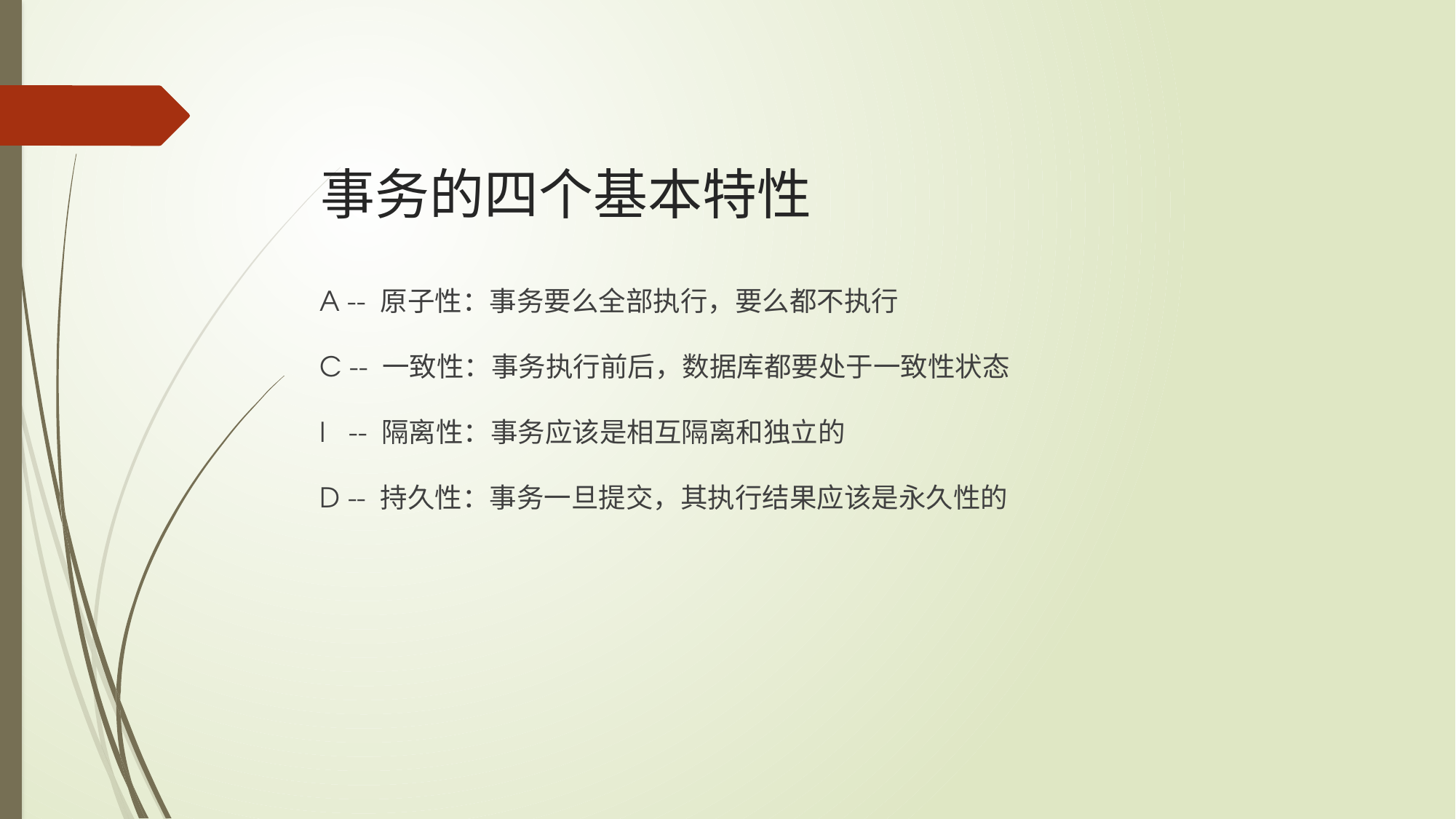

# 事务的四个基本特性
A -- 原子性：事务要么全部执行，要么都不执行

C -- 一致性：事务执行前后，数据库都要处于一致性状态

I   -- 隔离性：事务应该是相互隔离和独立的

D -- 持久性：事务一旦提交，其执行结果应该是永久性的